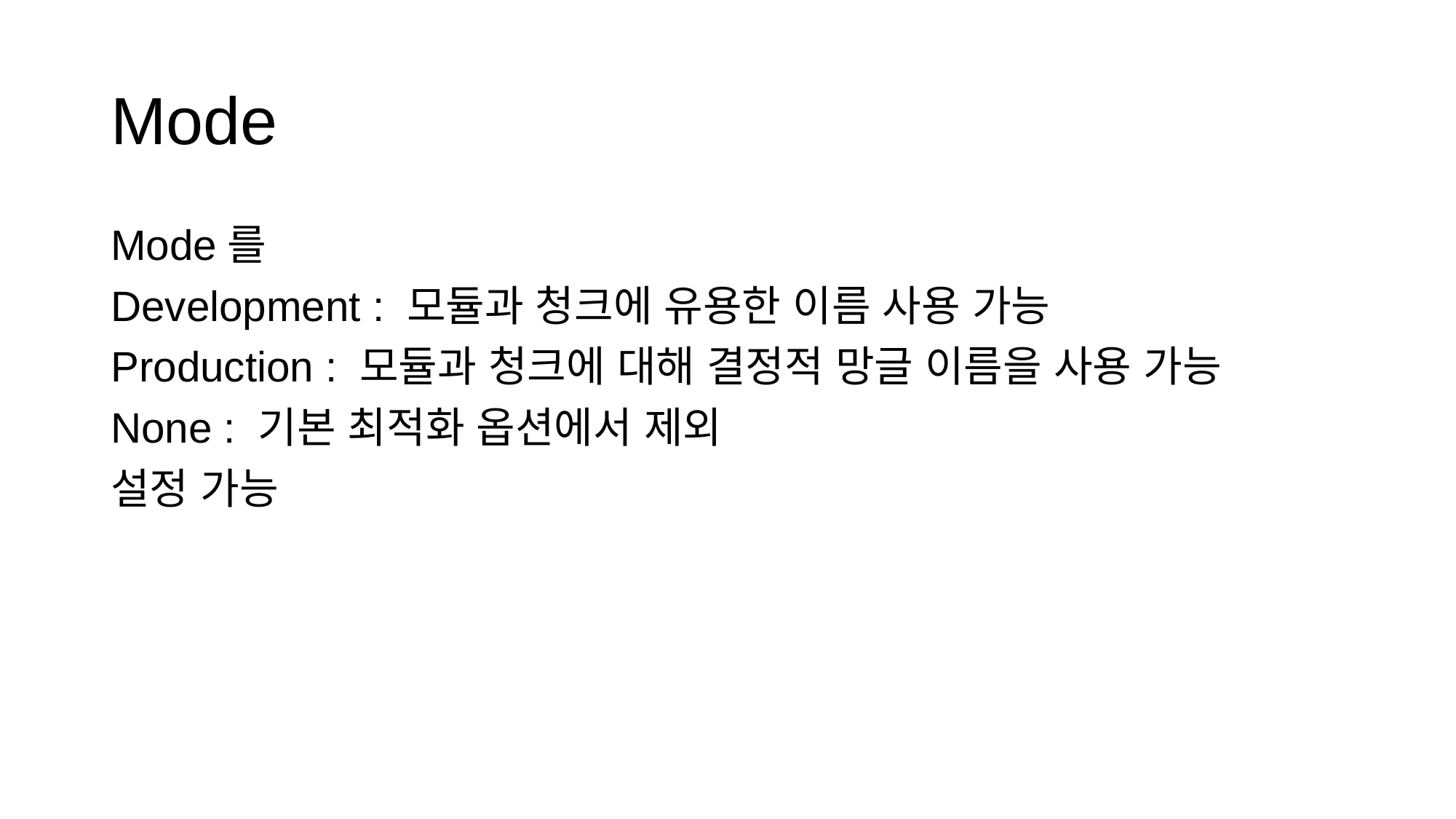

# Mode
Mode를
Development : 모듈과 청크에 유용한 이름 사용 가능
Production : 모듈과 청크에 대해 결정적 망글 이름을 사용 가능
None : 기본 최적화 옵션에서 제외
설정 가능